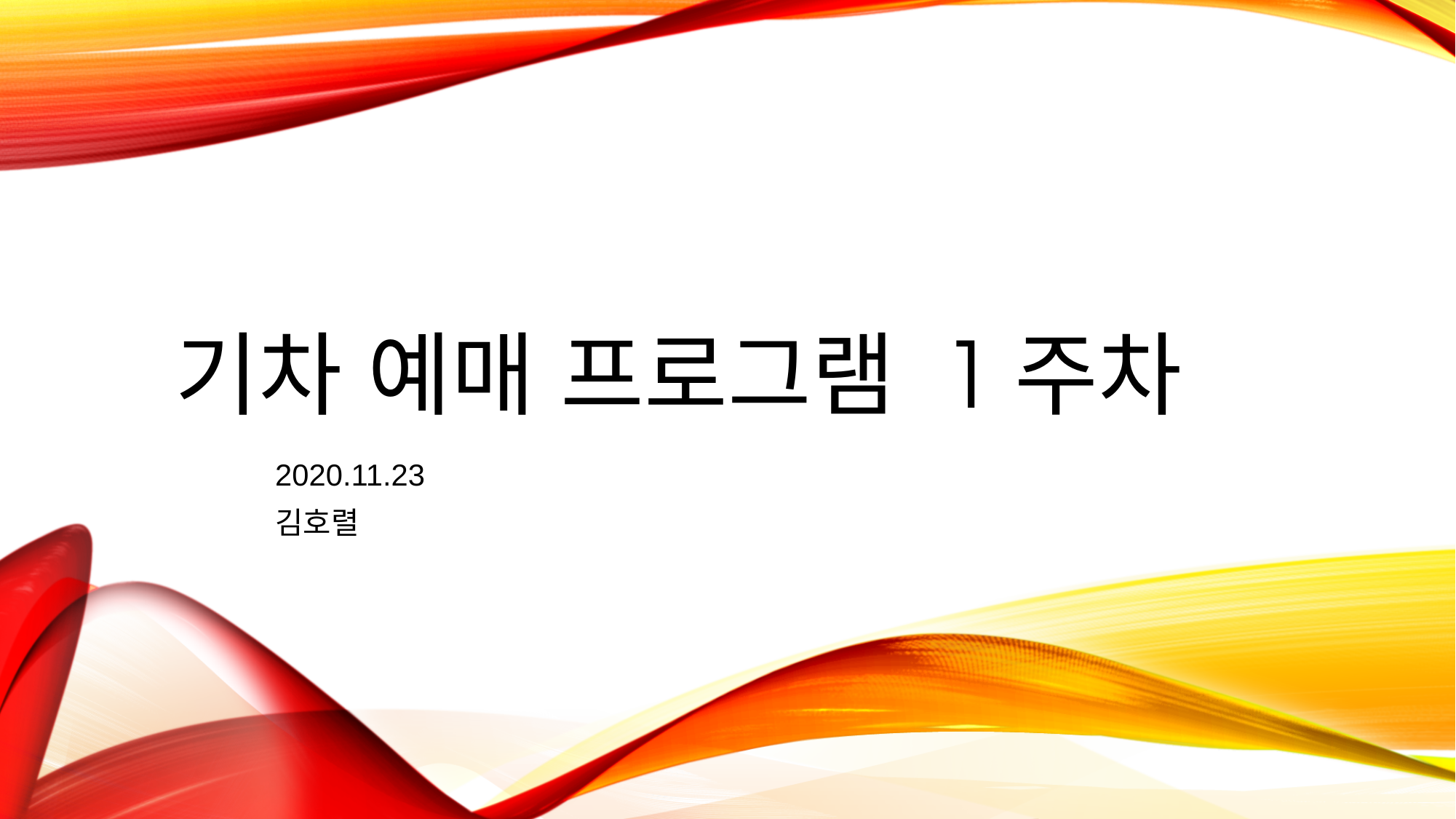

# 기차 예매 프로그램 1주차
2020.11.23
김호렬